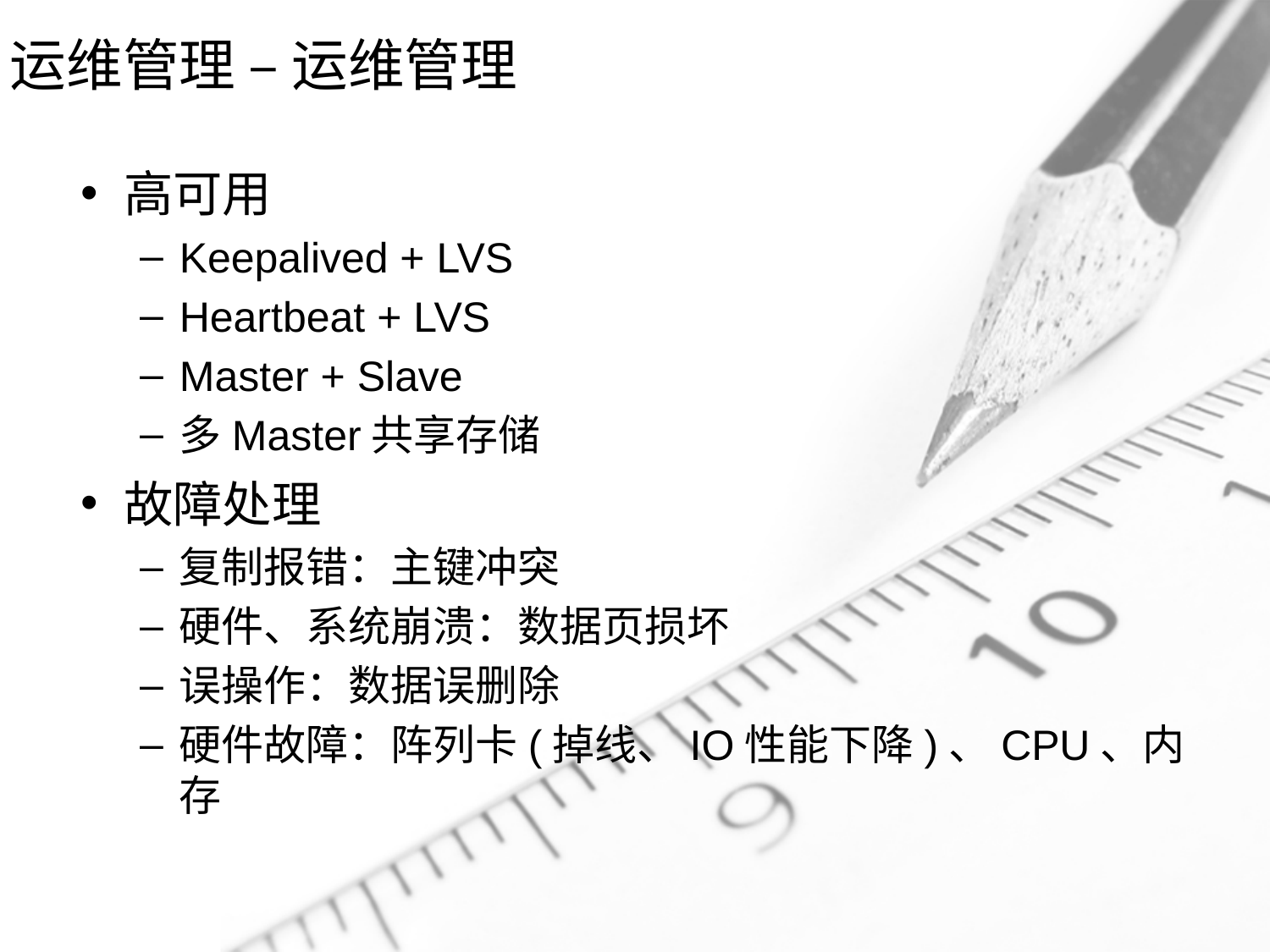

# 运维管理 – 运维管理
高可用
Keepalived + LVS
Heartbeat + LVS
Master + Slave
多Master共享存储
故障处理
复制报错：主键冲突
硬件、系统崩溃：数据页损坏
误操作：数据误删除
硬件故障：阵列卡(掉线、IO性能下降)、CPU、内存